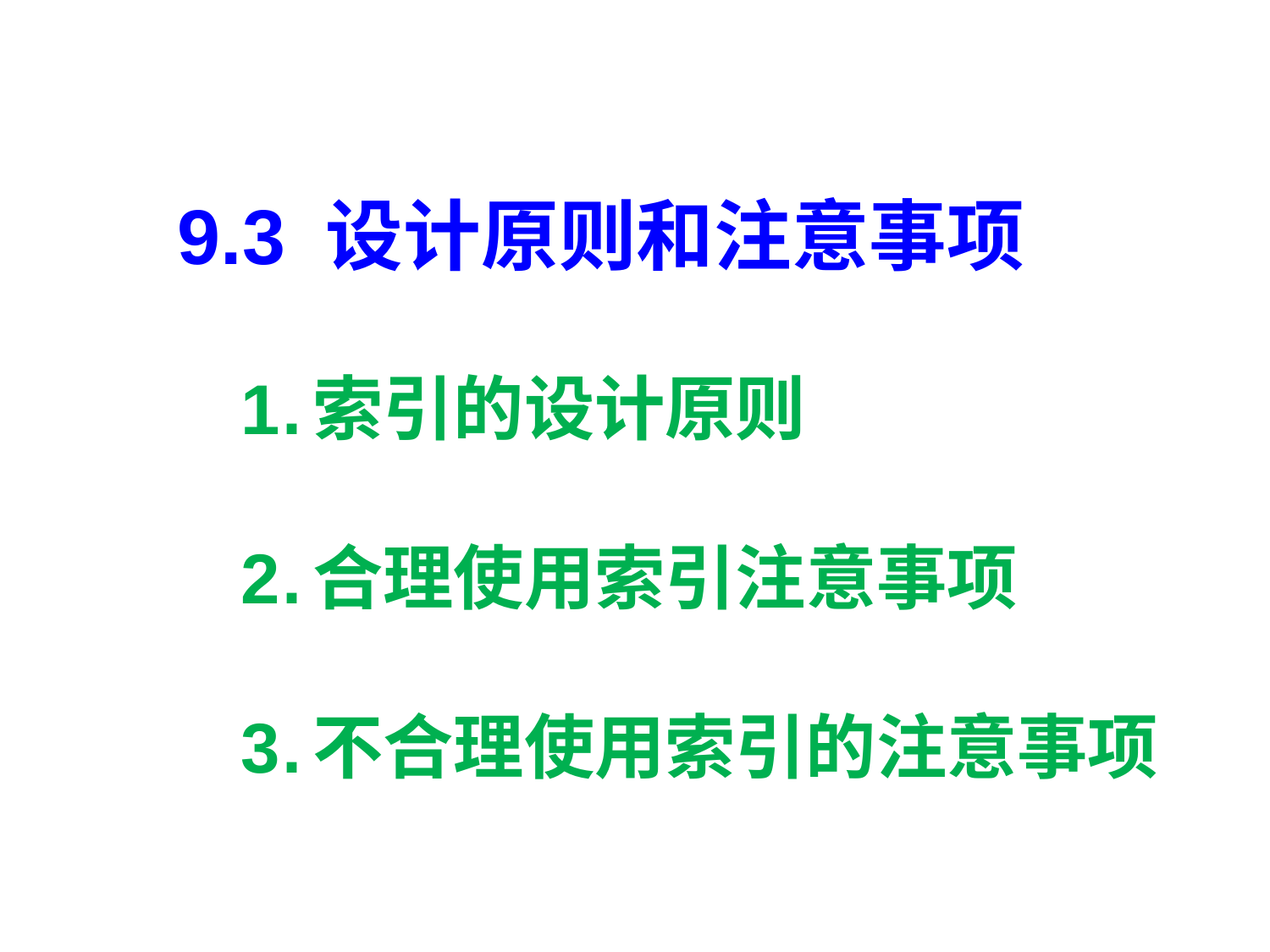

9.3 设计原则和注意事项
索引的设计原则
合理使用索引注意事项
不合理使用索引的注意事项